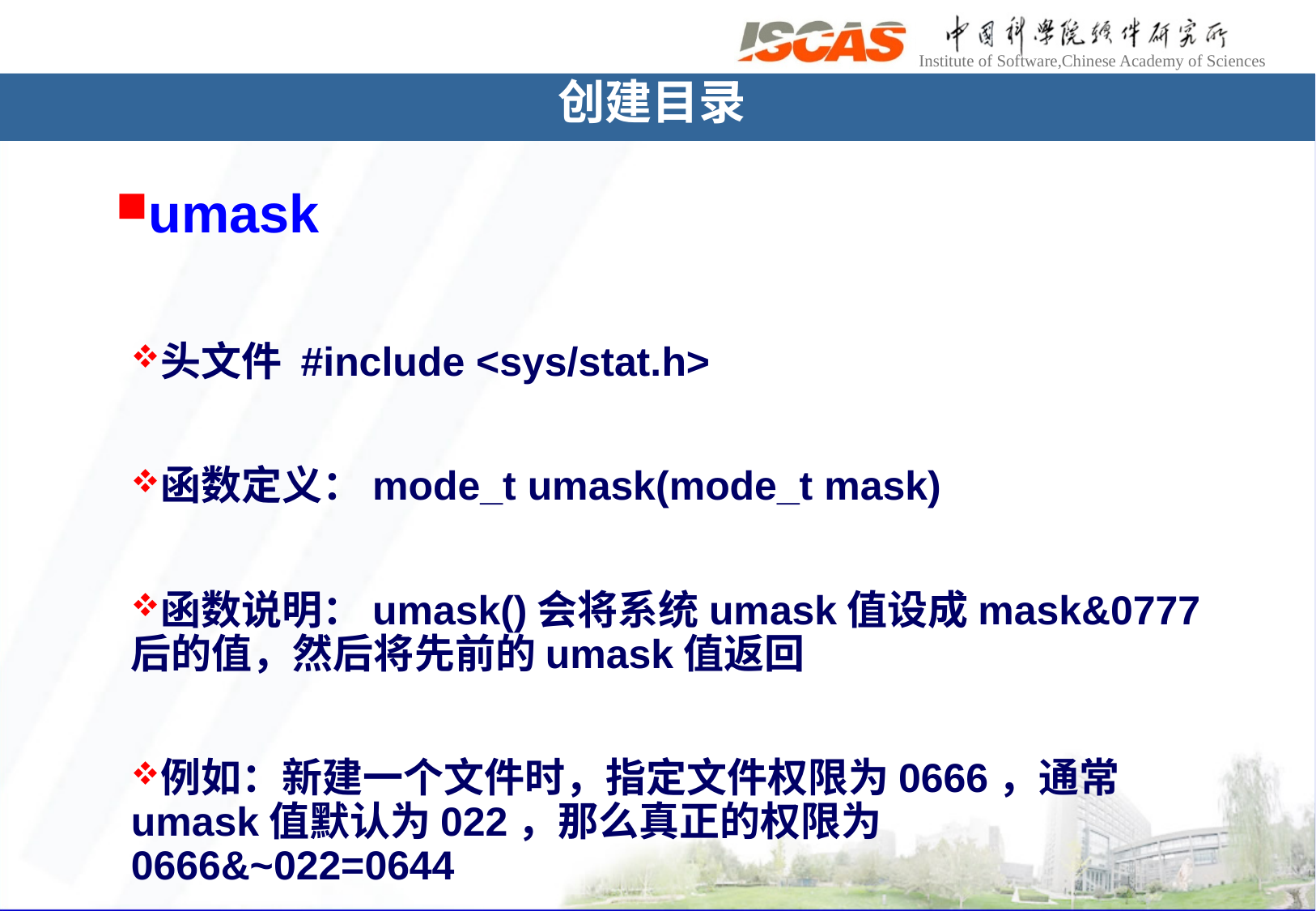

创建目录

umask

头文件 #include <sys/stat.h>

函数定义：mode_t umask(mode_t mask)

函数说明：umask()会将系统umask值设成mask&0777后的值，然后将先前的umask值返回

例如：新建一个文件时，指定文件权限为0666，通常umask值默认为022，那么真正的权限为0666&~022=0644